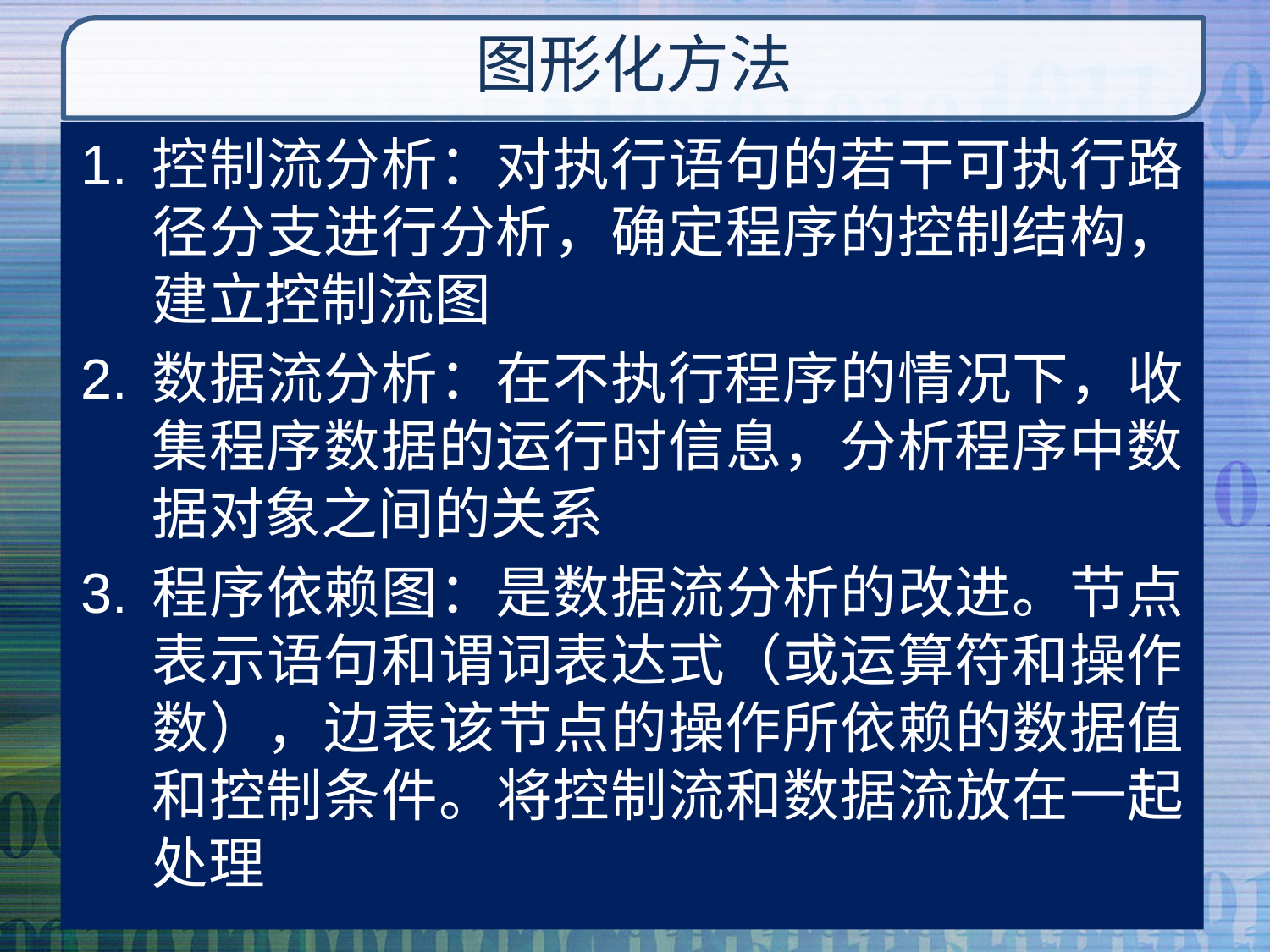

# 图形化方法
控制流分析：对执行语句的若干可执行路径分支进行分析，确定程序的控制结构，建立控制流图
数据流分析：在不执行程序的情况下，收集程序数据的运行时信息，分析程序中数据对象之间的关系
程序依赖图：是数据流分析的改进。节点表示语句和谓词表达式（或运算符和操作数），边表该节点的操作所依赖的数据值和控制条件。将控制流和数据流放在一起处理